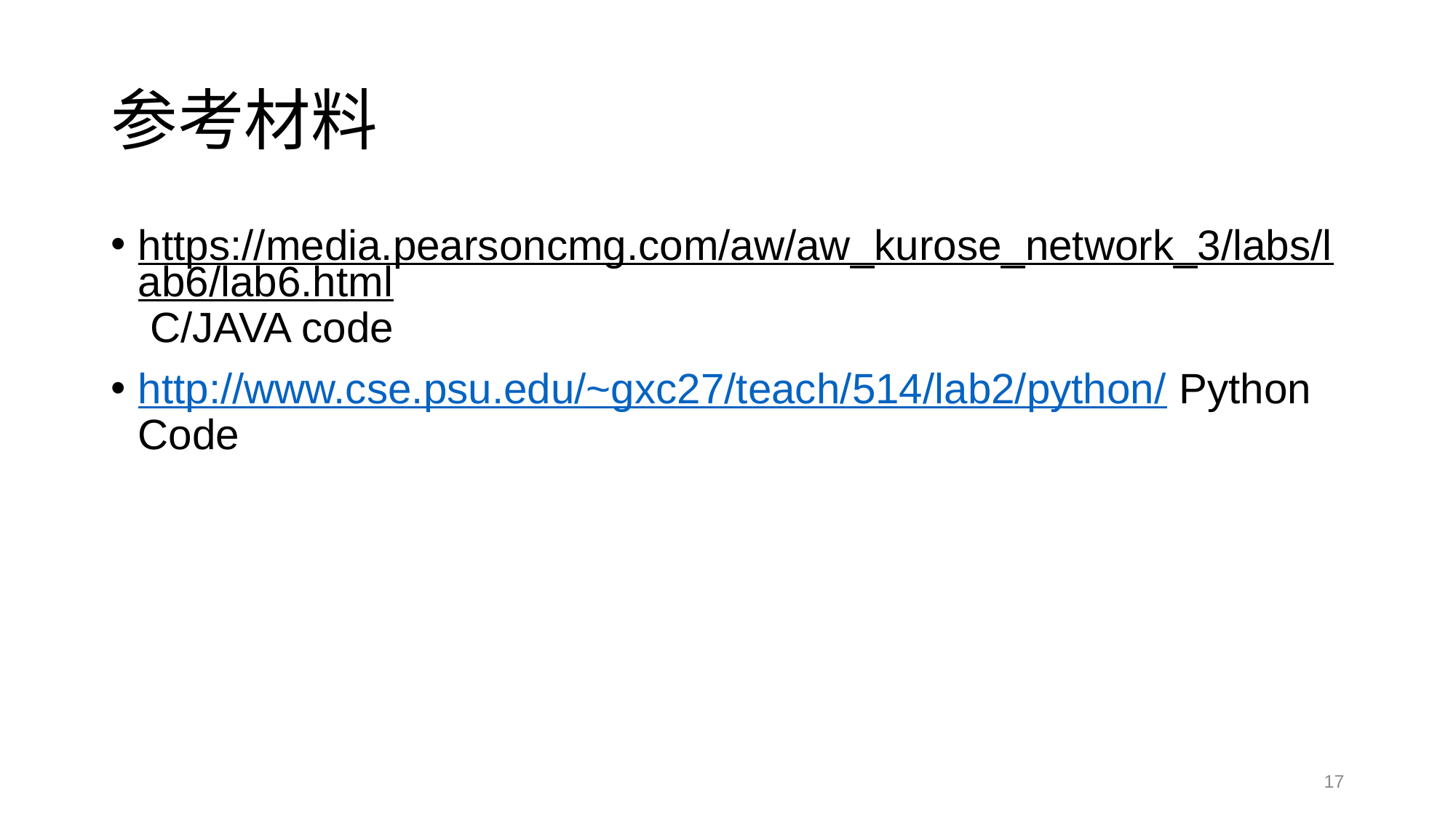

# 参考材料
https://media.pearsoncmg.com/aw/aw_kurose_network_3/labs/lab6/lab6.html C/JAVA code
http://www.cse.psu.edu/~gxc27/teach/514/lab2/python/ Python Code
17